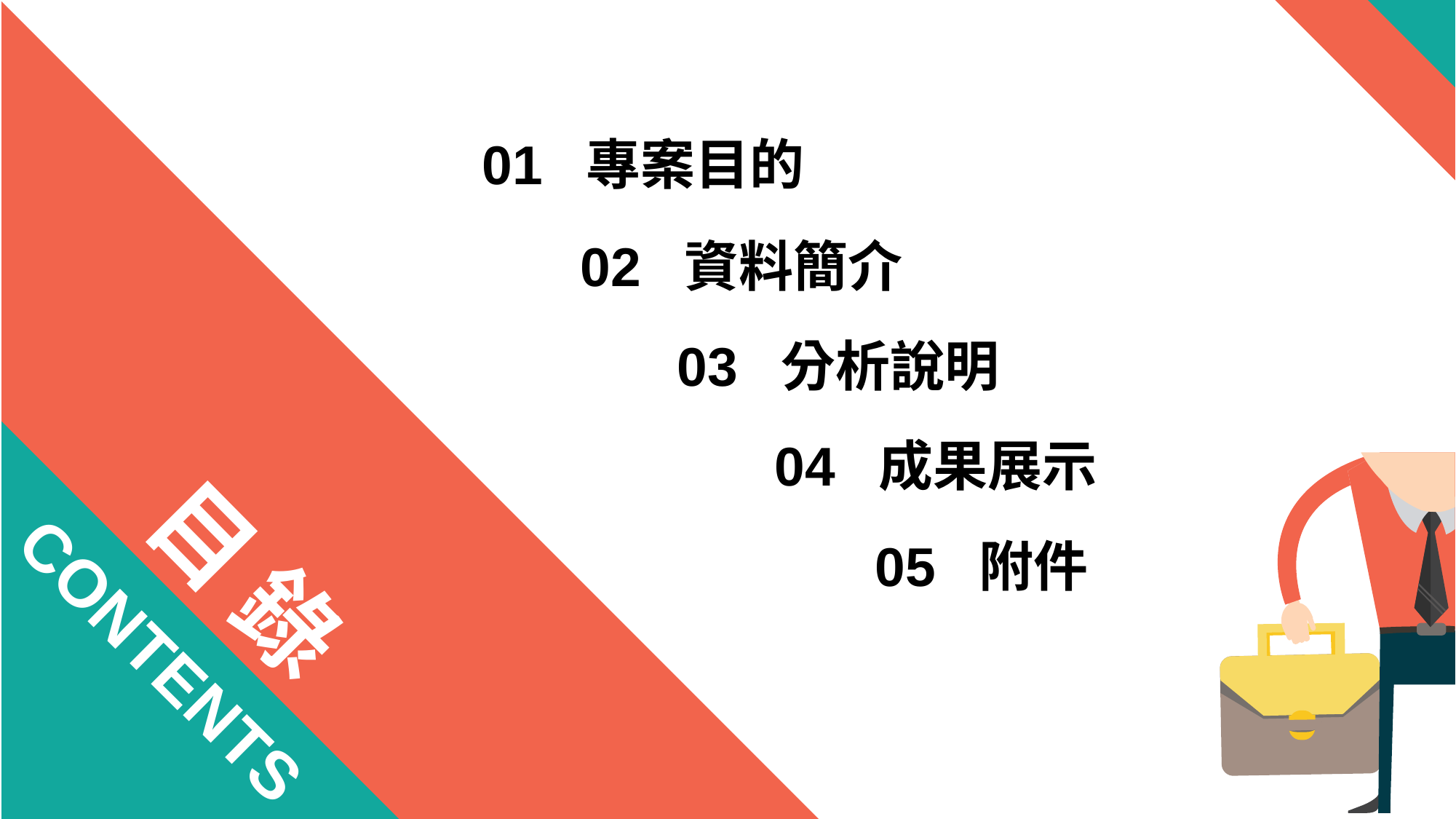

01  專案目的
02  資料簡介
03  分析說明
04  成果展示

目 錄
05  附件
CONTENTS
2